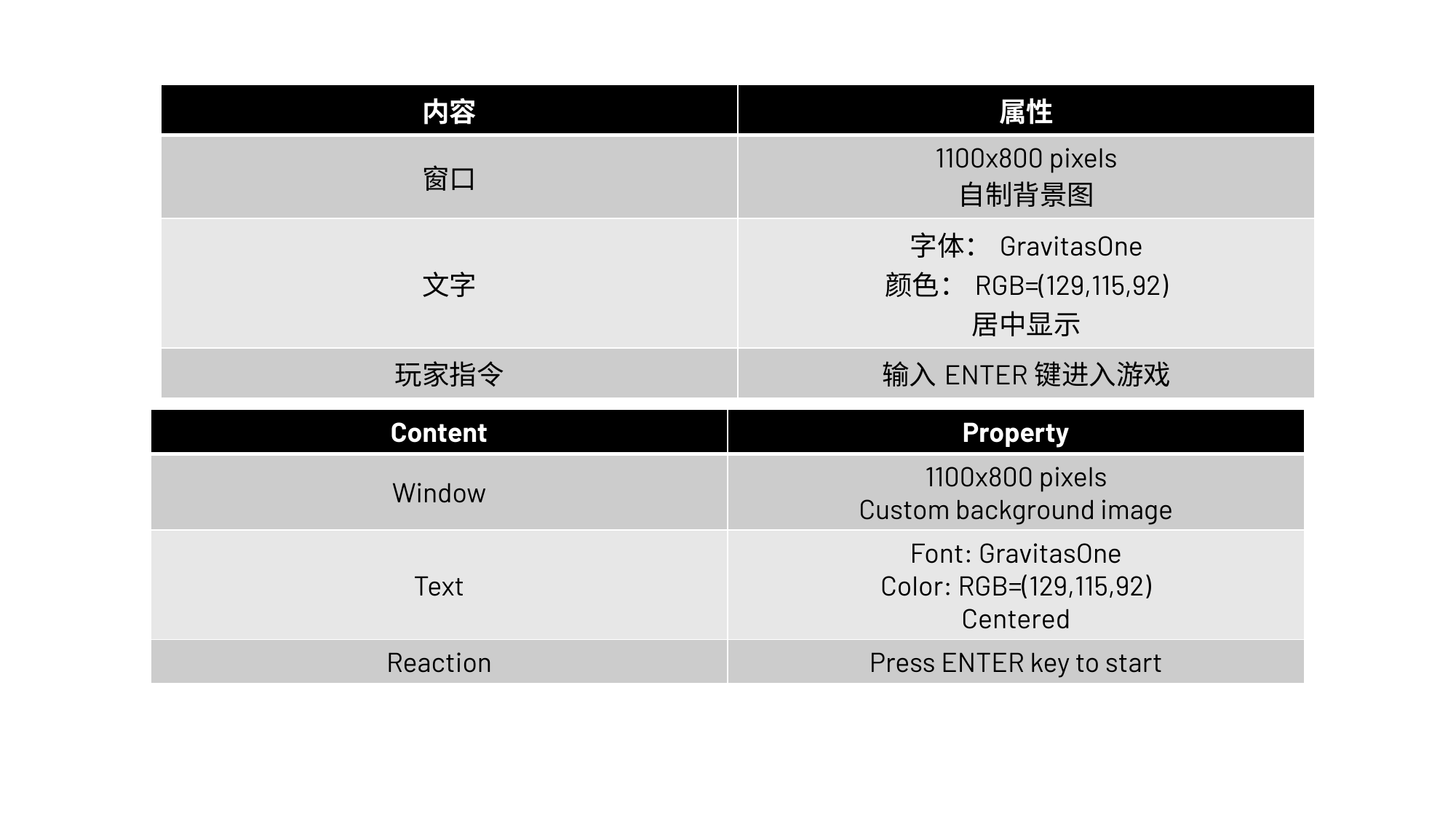

| 内容 | 属性 |
| --- | --- |
| 窗口 | 1100x800 pixels 自制背景图 |
| 文字 | 字体：GravitasOne 颜色：RGB=(129,115,92) 居中显示 |
| 玩家指令 | 输入ENTER键进入游戏 |
| Content | Property |
| --- | --- |
| Window | 1100x800 pixels Custom background image |
| Text | Font: GravitasOne Color: RGB=(129,115,92) Centered |
| Reaction | Press ENTER key to start |